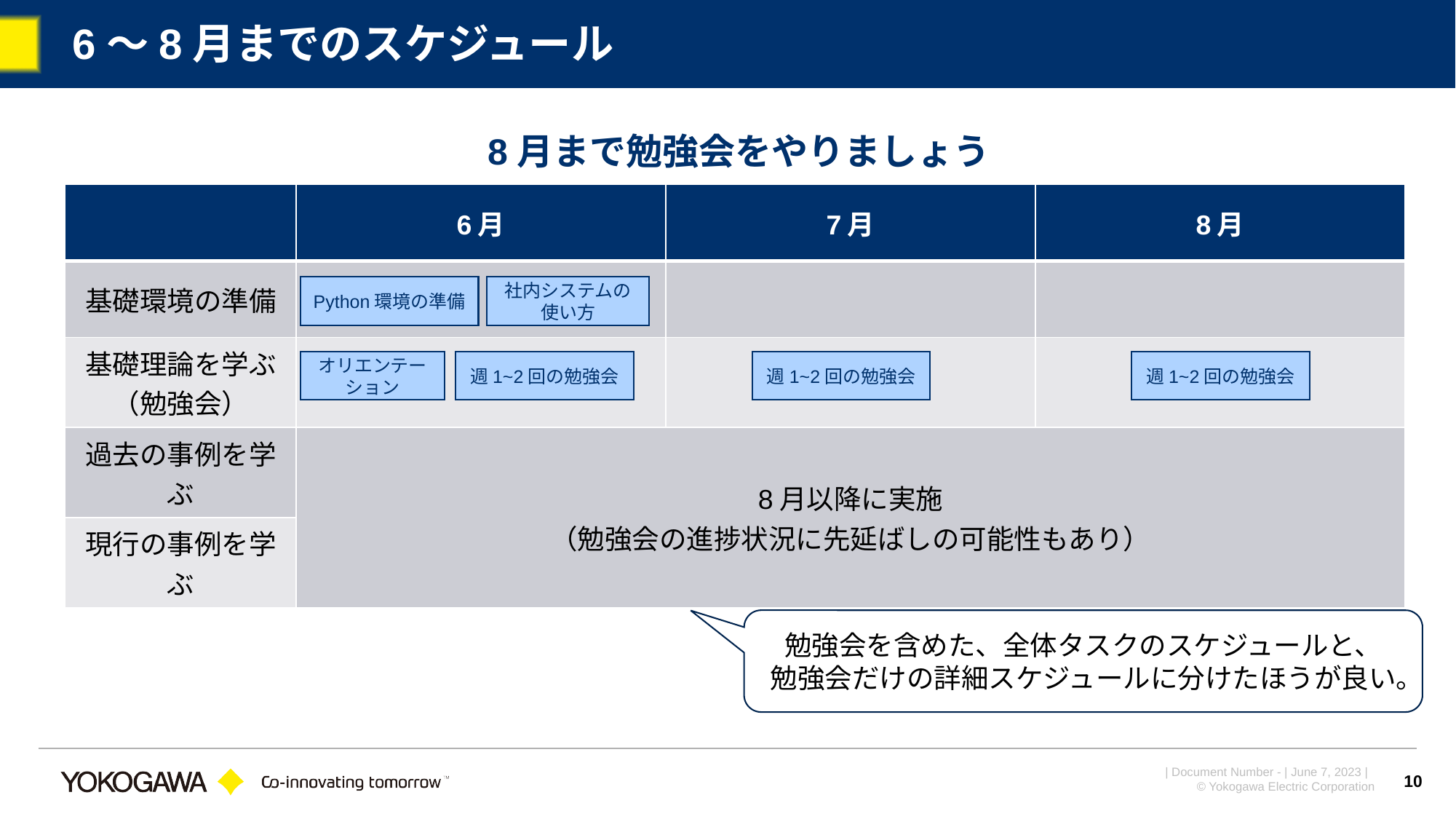

# 6～8月までのスケジュール
8月まで勉強会をやりましょう
|  | 6月 | 7月 | 8月 |
| --- | --- | --- | --- |
| 基礎環境の準備 |  |  |  |
| 基礎理論を学ぶ （勉強会） |  |  |  |
| 過去の事例を学ぶ | 8月以降に実施 （勉強会の進捗状況に先延ばしの可能性もあり） |  |  |
| 現行の事例を学ぶ |  |  |  |
Python環境の準備
社内システムの使い方
オリエンテーション
週1~2回の勉強会
週1~2回の勉強会
週1~2回の勉強会
勉強会を含めた、全体タスクのスケジュールと、
勉強会だけの詳細スケジュールに分けたほうが良い。
10